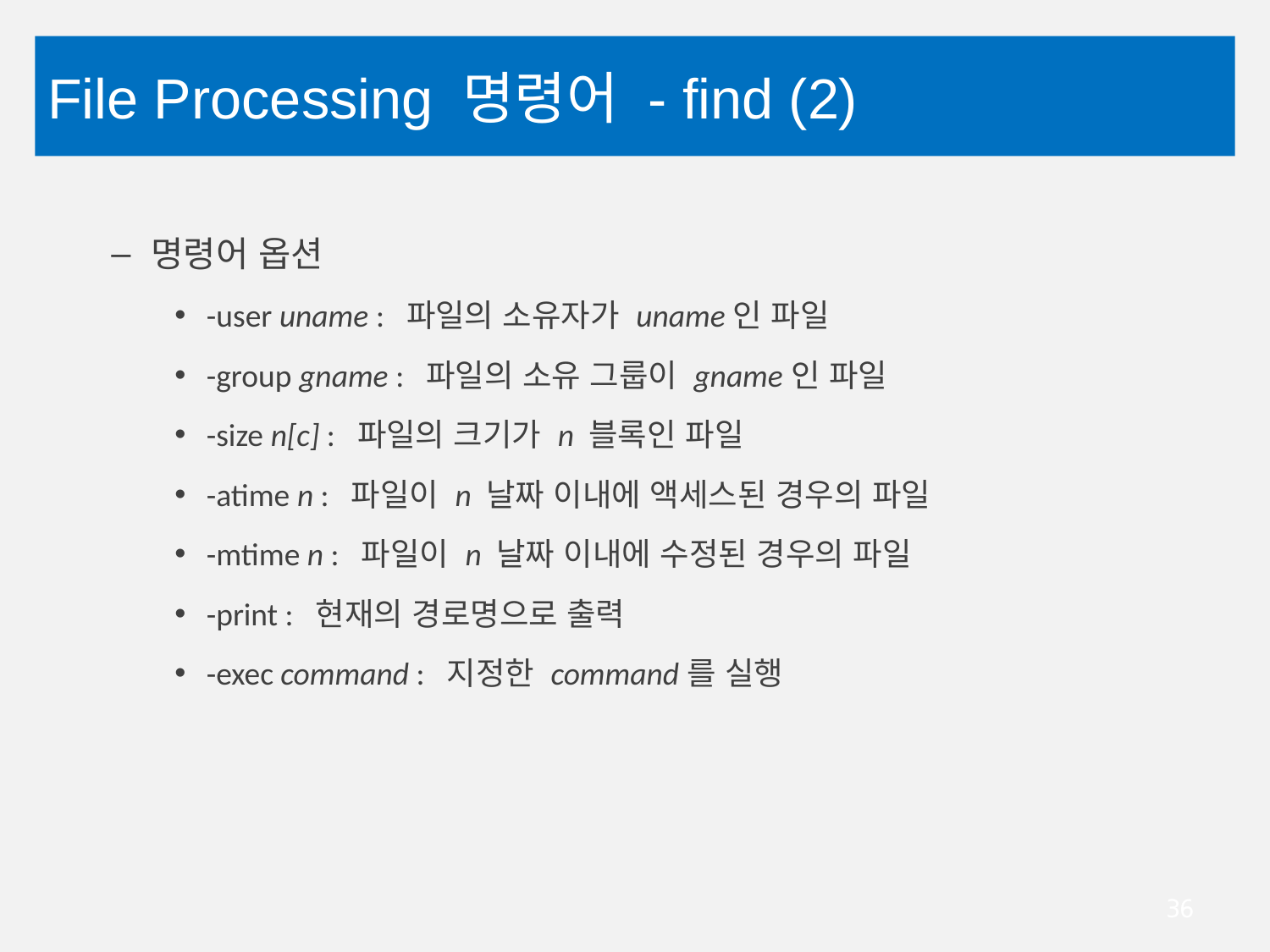

# File Processing 명령어 - find (2)

명령어 옵션
-user uname :  파일의 소유자가 uname인 파일
-group gname :  파일의 소유 그룹이 gname인 파일
-size n[c] :  파일의 크기가 n 블록인 파일
-atime n :  파일이 n 날짜 이내에 액세스된 경우의 파일
-mtime n :  파일이 n 날짜 이내에 수정된 경우의 파일
-print :  현재의 경로명으로 출력
-exec command :  지정한 command를 실행
36